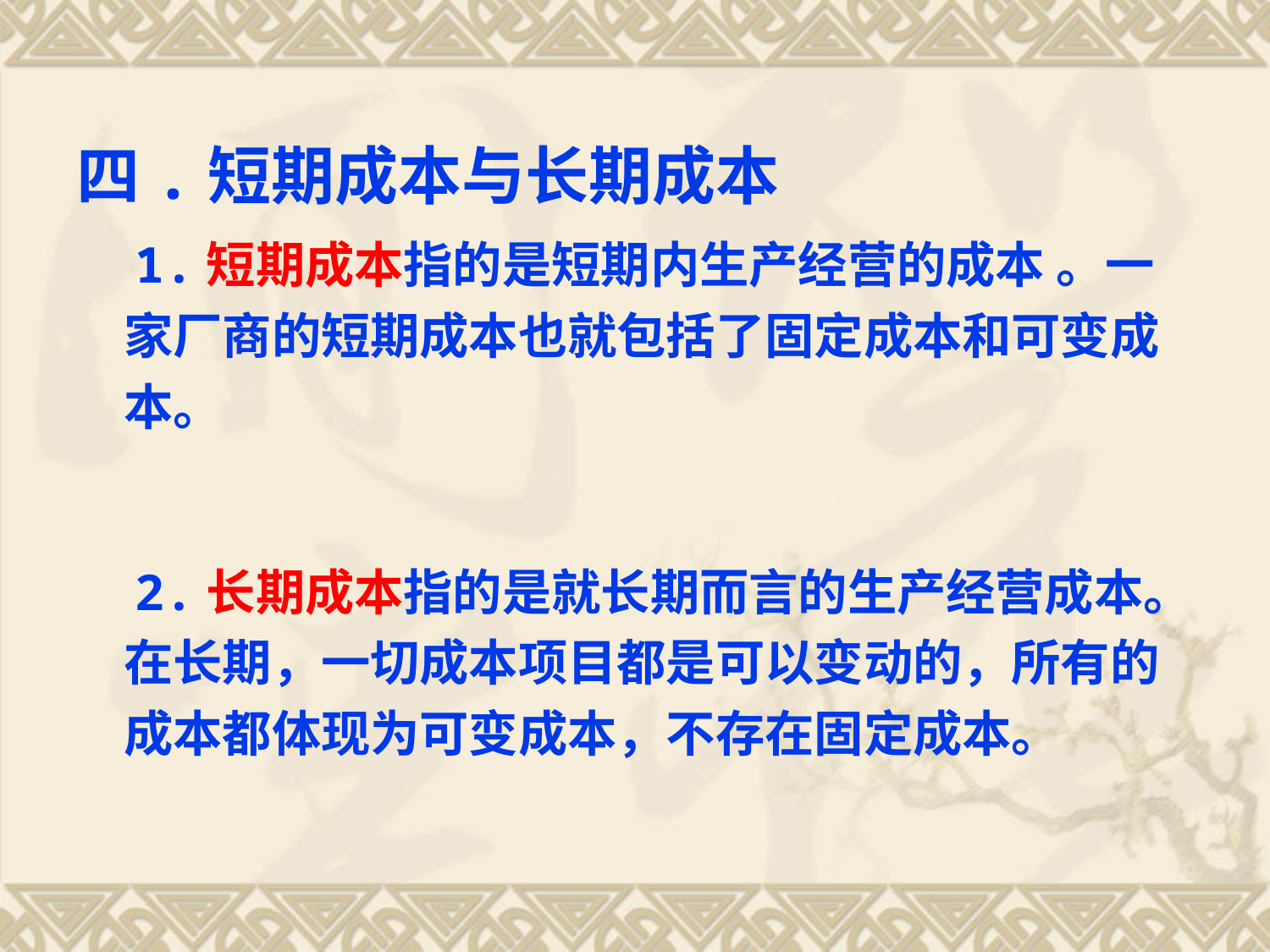

四.短期成本与长期成本
  1.短期成本指的是短期内生产经营的成本 。一家厂商的短期成本也就包括了固定成本和可变成本。

  2.长期成本指的是就长期而言的生产经营成本。在长期，一切成本项目都是可以变动的，所有的成本都体现为可变成本，不存在固定成本。